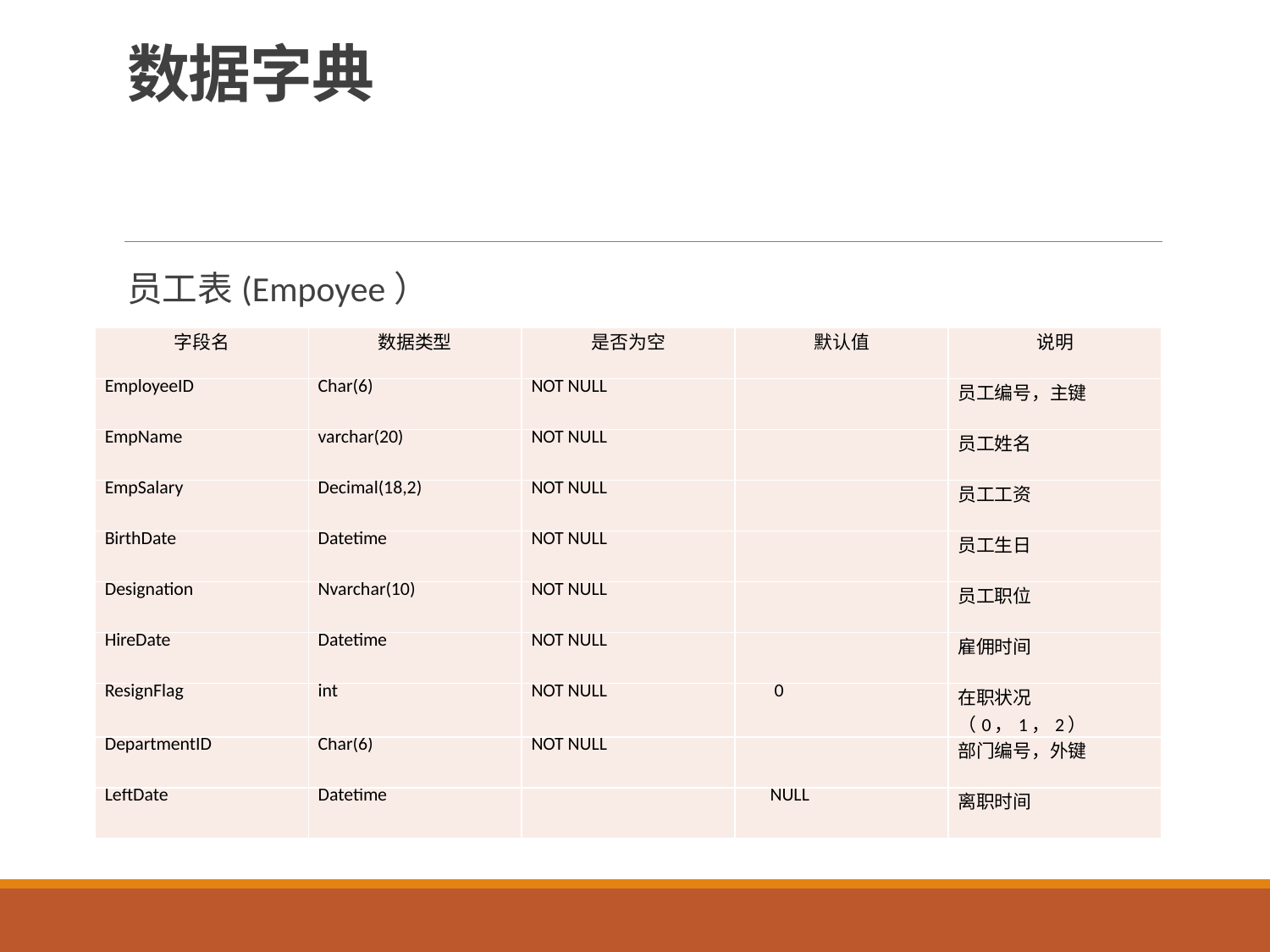

供应商(Vender)
# 数据字典
员工表(Empoyee）

| 字段名 | 数据类型 | 是否为空 | 默认值 | 说明 |
| --- | --- | --- | --- | --- |
| EmployeeID | Char(6) | NOT NULL |  | 员工编号，主键 |
| EmpName | varchar(20) | NOT NULL |  | 员工姓名 |
| EmpSalary | Decimal(18,2) | NOT NULL |  | 员工工资 |
| BirthDate | Datetime | NOT NULL |  | 员工生日 |
| Designation | Nvarchar(10) | NOT NULL |  | 员工职位 |
| HireDate | Datetime | NOT NULL |  | 雇佣时间 |
| ResignFlag | int | NOT NULL | 0 | 在职状况（0，1，2） |
| DepartmentID | Char(6) | NOT NULL |  | 部门编号，外键 |
| LeftDate | Datetime |  | NULL | 离职时间 |